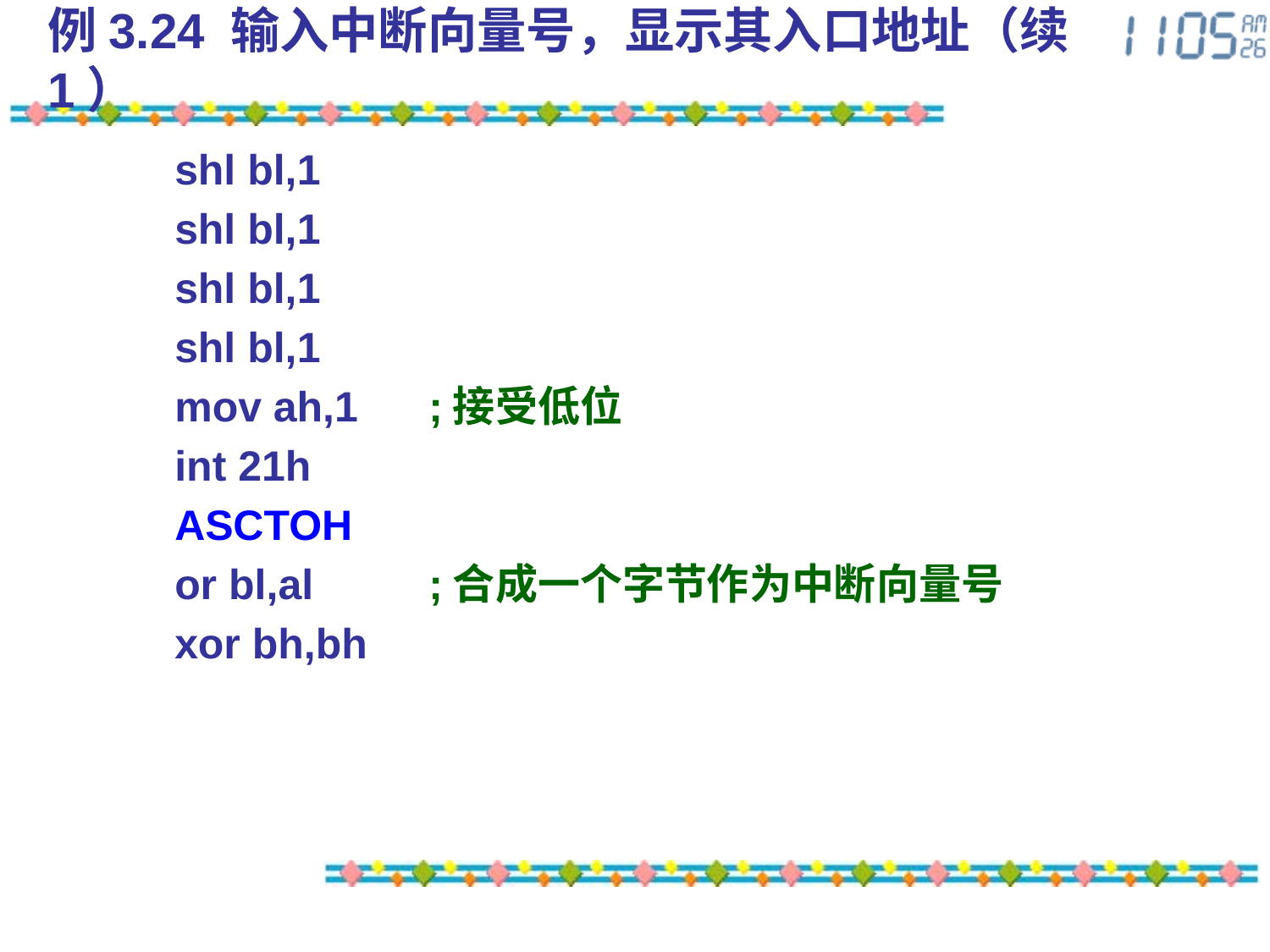

# 例3.24 输入中断向量号，显示其入口地址（续1）
	shl bl,1
	shl bl,1
	shl bl,1
	shl bl,1
	mov ah,1	;接受低位
	int 21h
	ASCTOH
	or bl,al	;合成一个字节作为中断向量号
	xor bh,bh